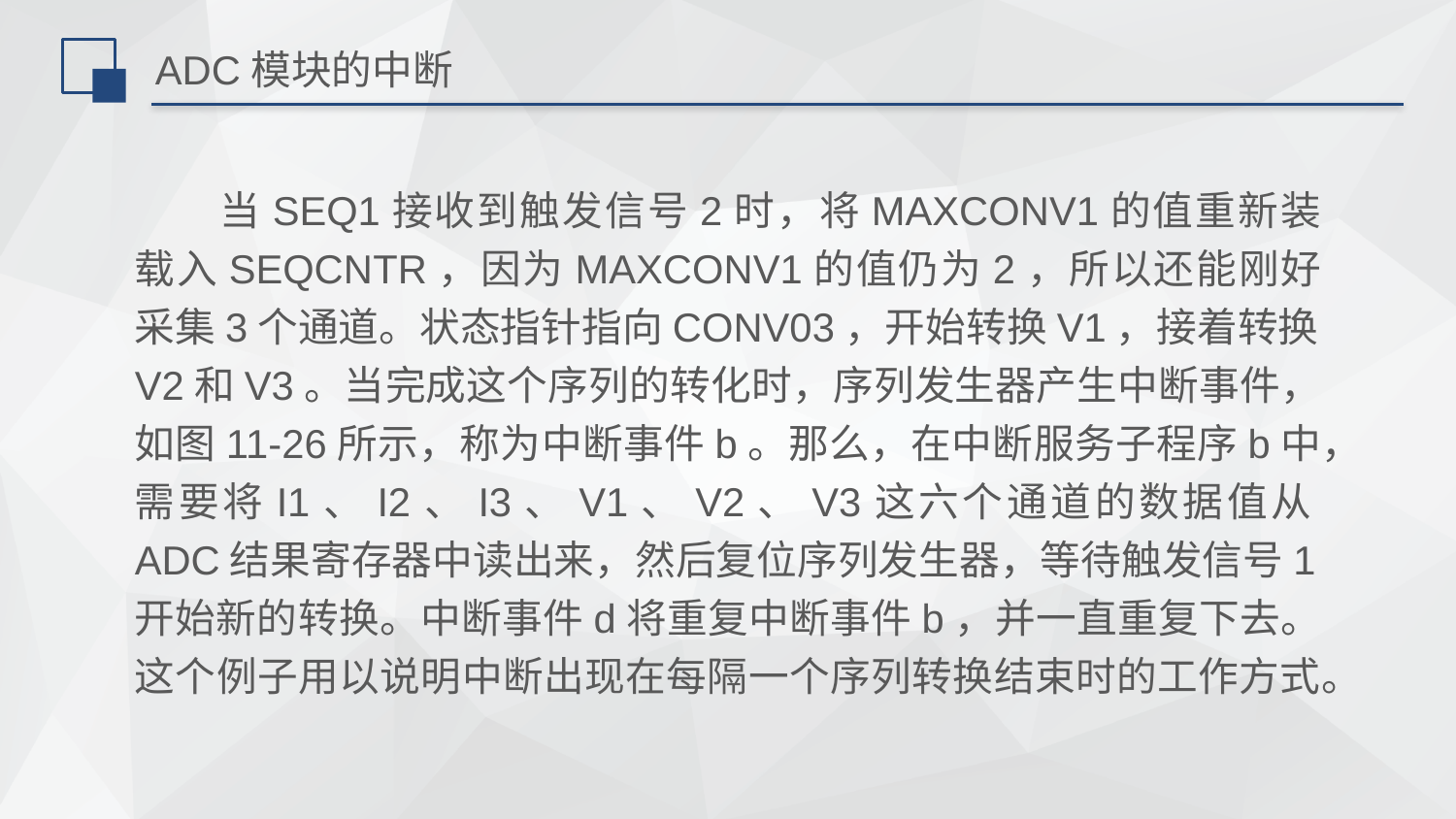

# ADC模块的中断
当SEQ1接收到触发信号2时，将MAXCONV1的值重新装载入SEQCNTR，因为MAXCONV1的值仍为2，所以还能刚好采集3个通道。状态指针指向CONV03，开始转换V1，接着转换V2和V3。当完成这个序列的转化时，序列发生器产生中断事件，如图11-26所示，称为中断事件b。那么，在中断服务子程序b中，需要将I1、I2、I3、V1、V2、V3这六个通道的数据值从ADC结果寄存器中读出来，然后复位序列发生器，等待触发信号1开始新的转换。中断事件d将重复中断事件b，并一直重复下去。这个例子用以说明中断出现在每隔一个序列转换结束时的工作方式。